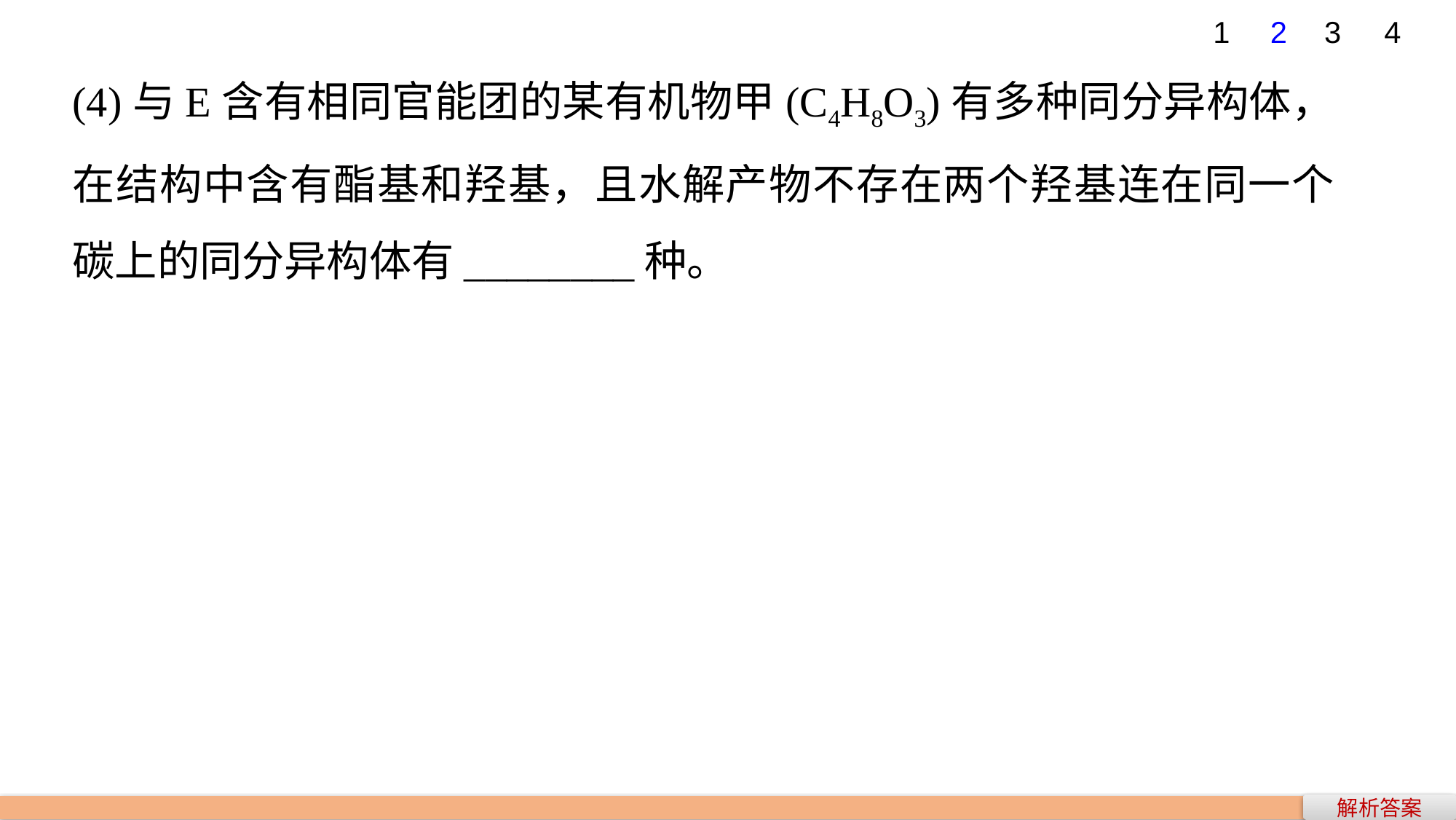

1
2
3
4
(4)与E含有相同官能团的某有机物甲(C4H8O3)有多种同分异构体，在结构中含有酯基和羟基，且水解产物不存在两个羟基连在同一个碳上的同分异构体有________种。
解析答案